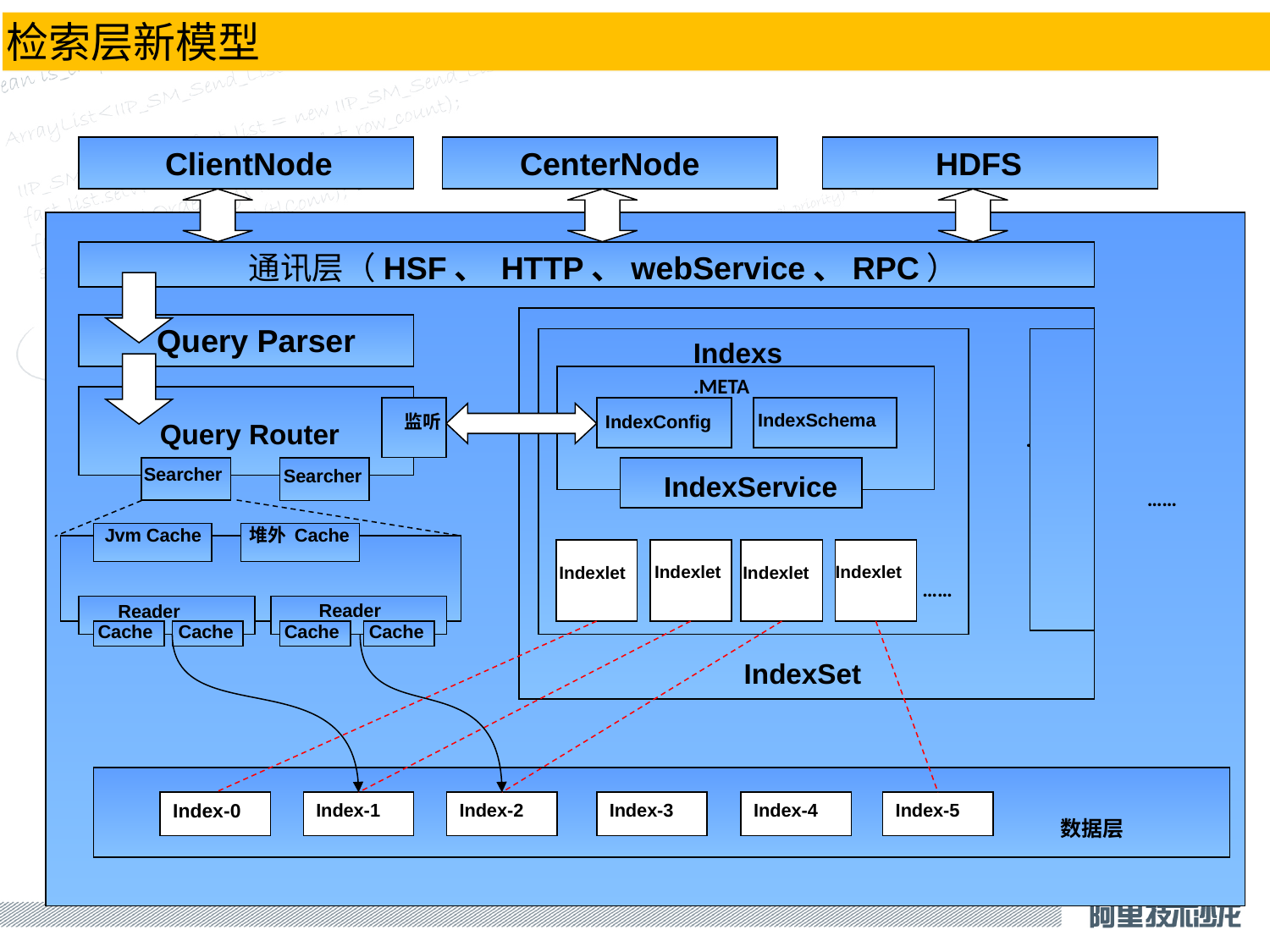

检索层新模型

 ClientNode
CenterNode
    HDFS

通讯层（HSF、 HTTP、webService、RPC）

Query Parser

Indexs

.META

IndexSchema

  监听
 IndexConfig
Query Router
……

Searcher

Searcher

IndexService
……

Jvm Cache
 堆外 Cache

Indexlet

Indexlet

Indexlet

Indexlet

……

Reader
Reader

 Cache
 Cache
Cache
  Cache

IndexSet

Index-0
Index-1
Index-2
Index-3
Index-4
Index-5
数据层